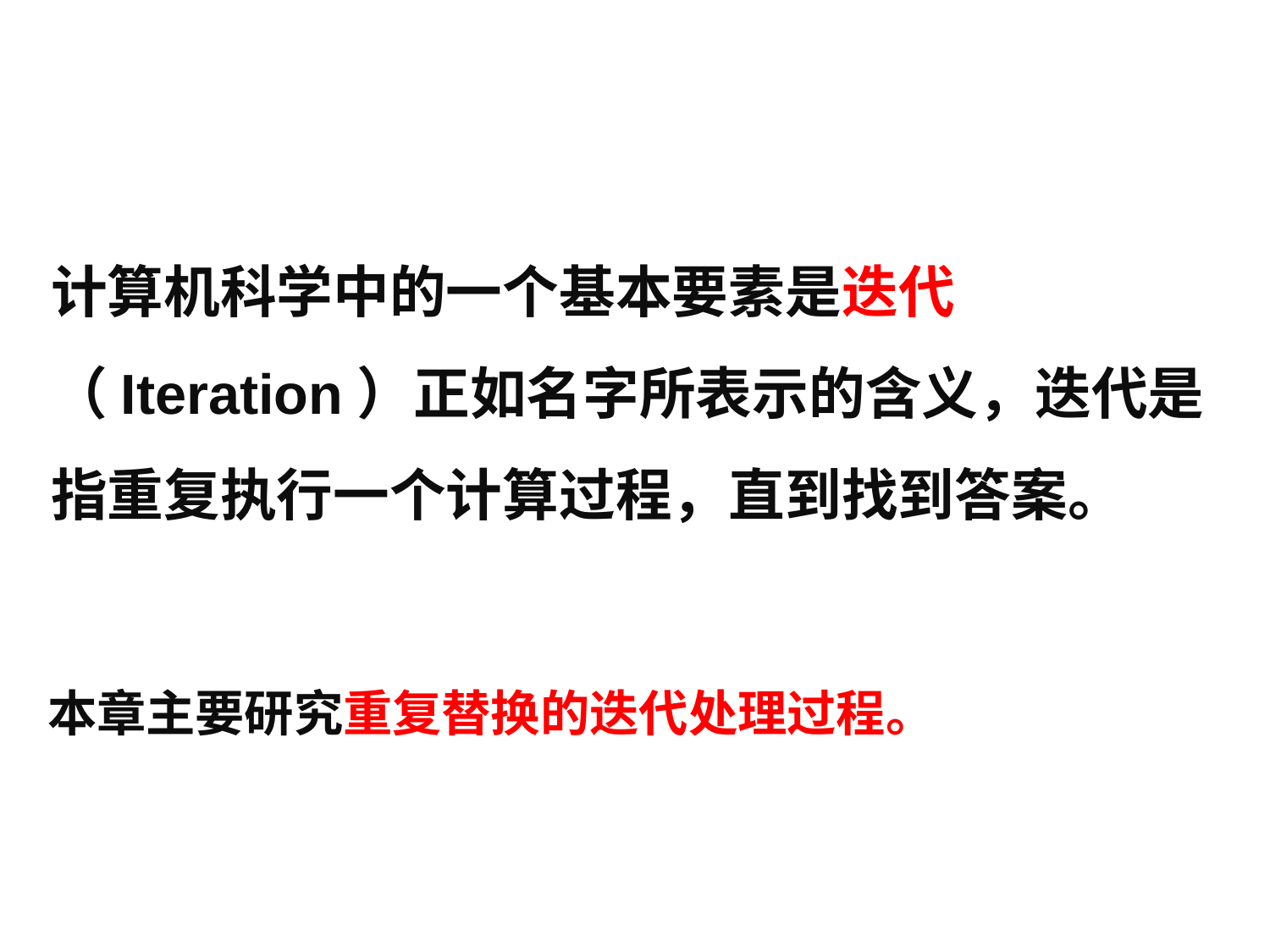

计算机科学中的一个基本要素是迭代（Iteration）正如名字所表示的含义，迭代是指重复执行一个计算过程，直到找到答案。
本章主要研究重复替换的迭代处理过程。